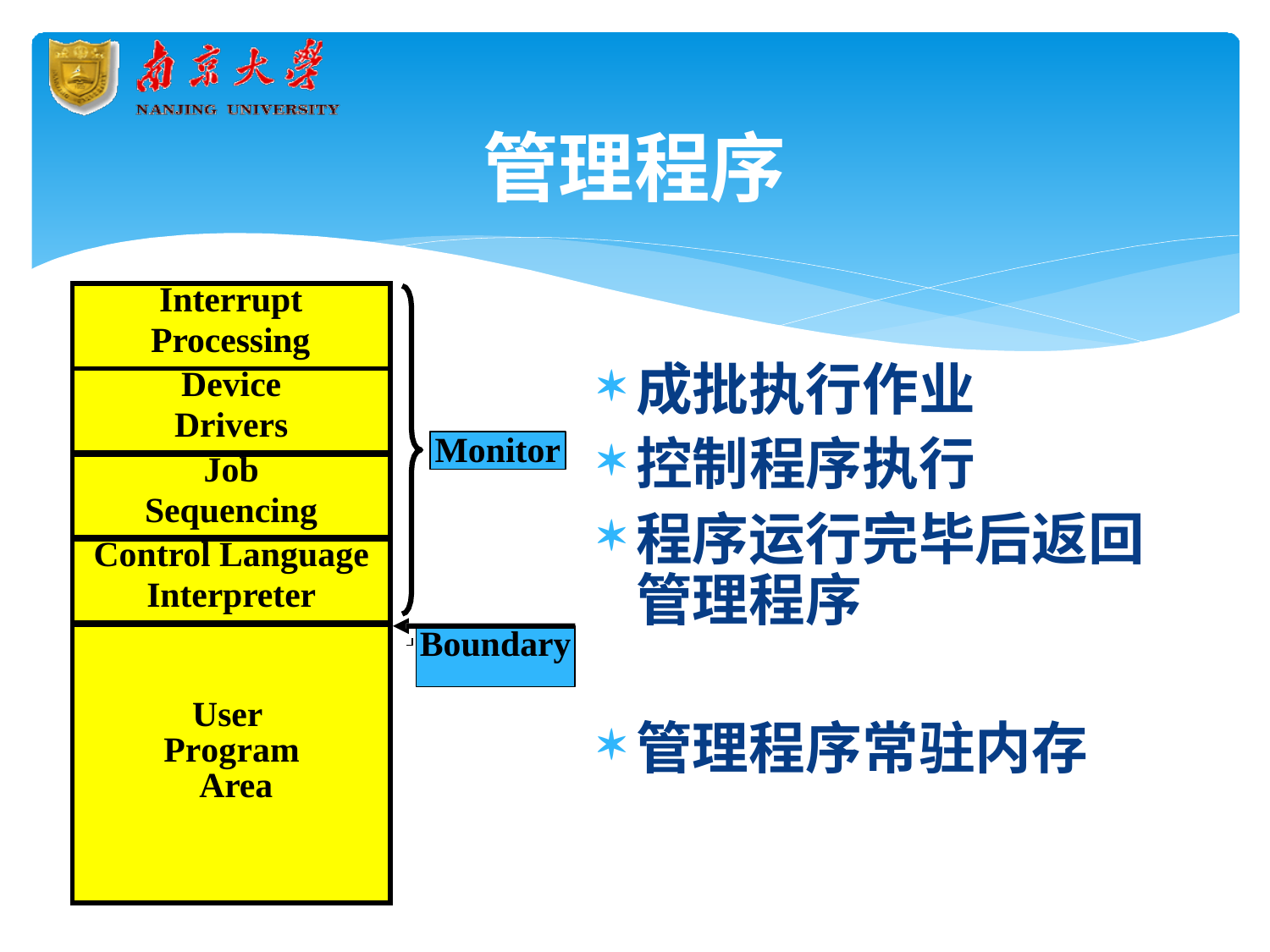

# 管理程序
| Interrupt Processing |
| --- |
| Device Drivers |
| Job Sequencing |
| Control Language Interpreter |
| User Program Area |

成批执行作业
控制程序执行
程序运行完毕后返回 管理程序
Monitor

Boundary

管理程序常驻内存